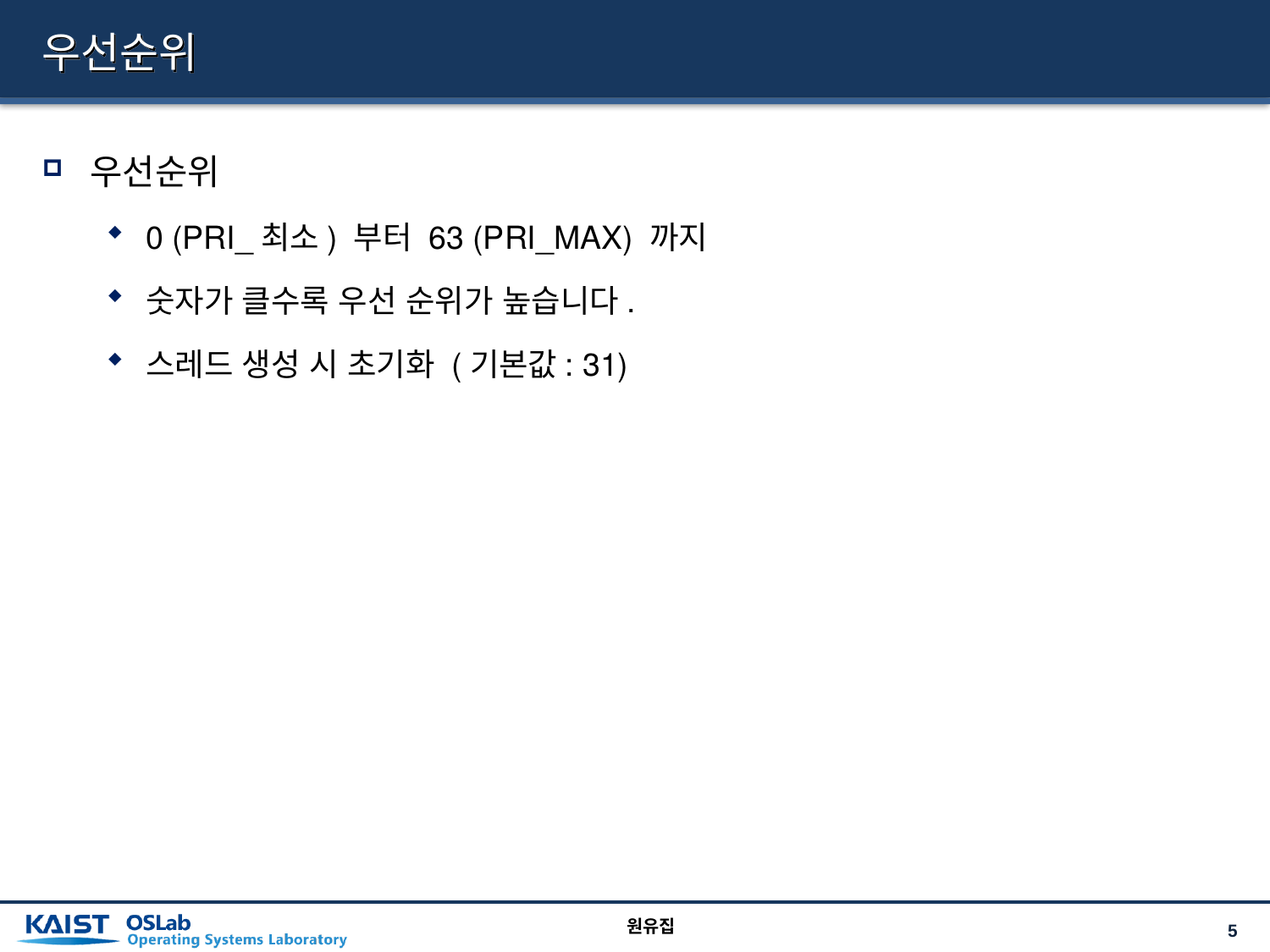

# 우선순위
우선순위
0 (PRI_최소) 부터 63 (PRI_MAX) 까지
숫자가 클수록 우선 순위가 높습니다.
스레드 생성 시 초기화 (기본값: 31)
원유집
5